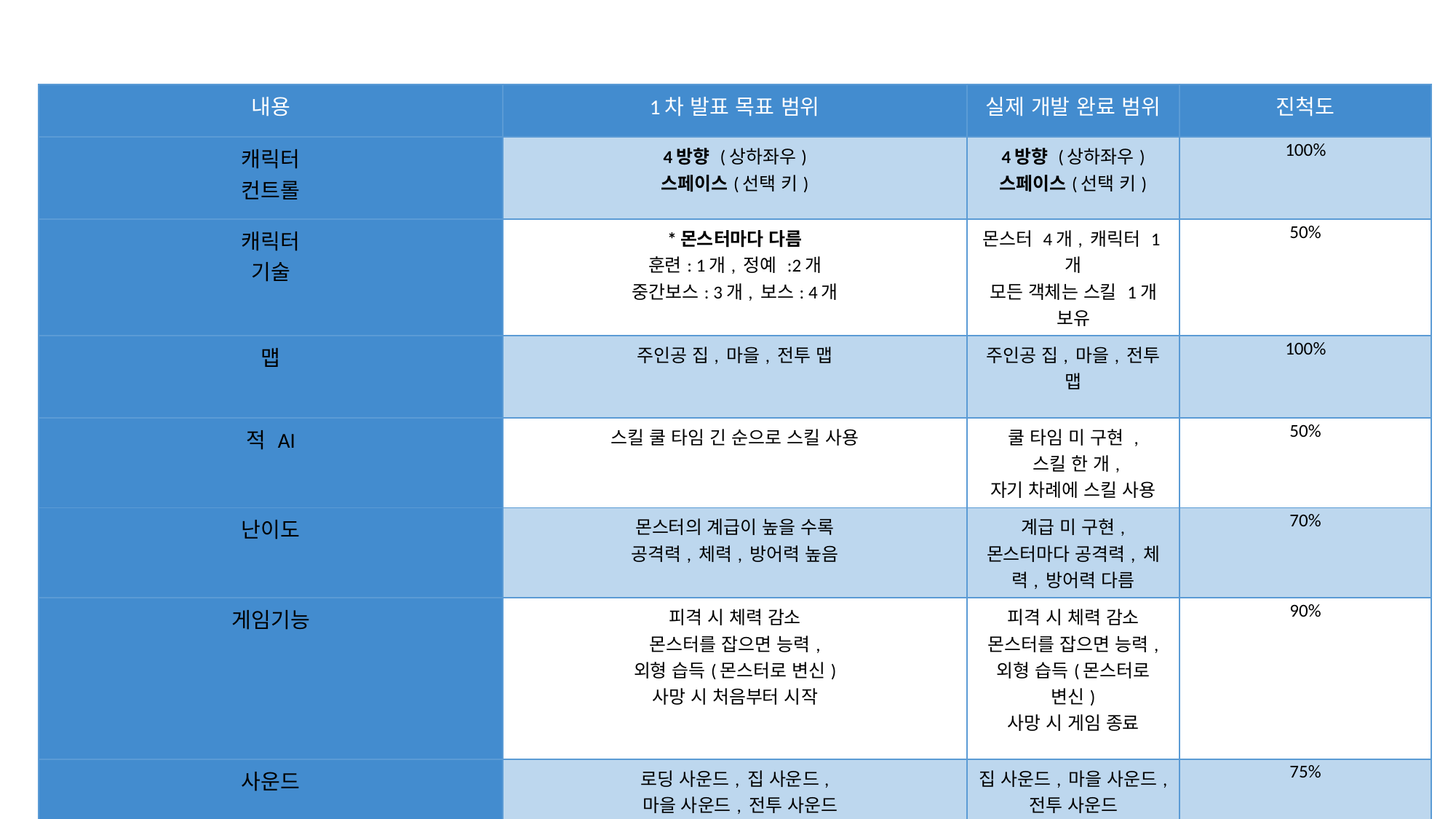

| 내용 | 1차 발표 목표 범위 | 실제 개발 완료 범위 | 진척도 |
| --- | --- | --- | --- |
| 캐릭터 컨트롤 | 4방향 (상하좌우) 스페이스(선택 키) | 4방향 (상하좌우) 스페이스(선택 키) | 100% |
| 캐릭터 기술 | \*몬스터마다 다름 훈련: 1개, 정예 :2개 중간보스: 3개, 보스: 4개 | 몬스터 4개, 캐릭터 1개 모든 객체는 스킬 1개 보유 | 50% |
| 맵 | 주인공 집, 마을, 전투 맵 | 주인공 집, 마을, 전투 맵 | 100% |
| 적 AI | 스킬 쿨 타임 긴 순으로 스킬 사용 | 쿨 타임 미 구현 , 스킬 한 개, 자기 차례에 스킬 사용 | 50% |
| 난이도 | 몬스터의 계급이 높을 수록 공격력, 체력, 방어력 높음 | 계급 미 구현, 몬스터마다 공격력, 체력, 방어력 다름 | 70% |
| 게임기능 | 피격 시 체력 감소 몬스터를 잡으면 능력, 외형 습득(몬스터로 변신) 사망 시 처음부터 시작 | 피격 시 체력 감소 몬스터를 잡으면 능력, 외형 습득(몬스터로 변신) 사망 시 게임 종료 | 90% |
| 사운드 | 로딩 사운드, 집 사운드, 마을 사운드, 전투 사운드 | 집 사운드, 마을 사운드, 전투 사운드 | 75% |
| 애니메이션 | 걷기, 스킬 | 걷기, 스킬 | 100% |